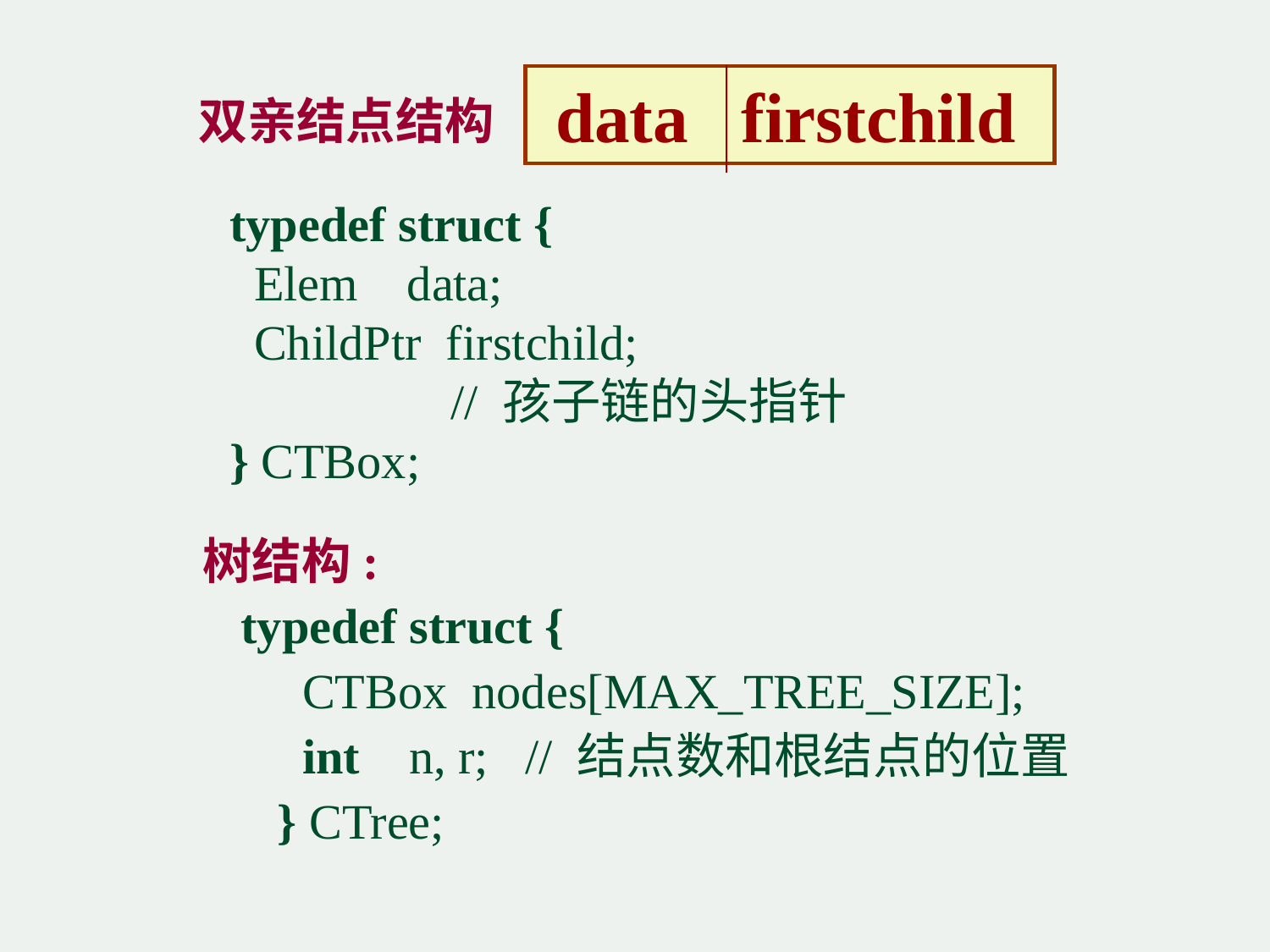

data   firstchild

双亲结点结构
   typedef struct {
     Elem    data;
     ChildPtr  firstchild;
                     // 孩子链的头指针
   } CTBox;
树结构:
typedef struct {
     CTBox  nodes[MAX_TREE_SIZE];
     int    n, r;   // 结点数和根结点的位置
   } CTree;